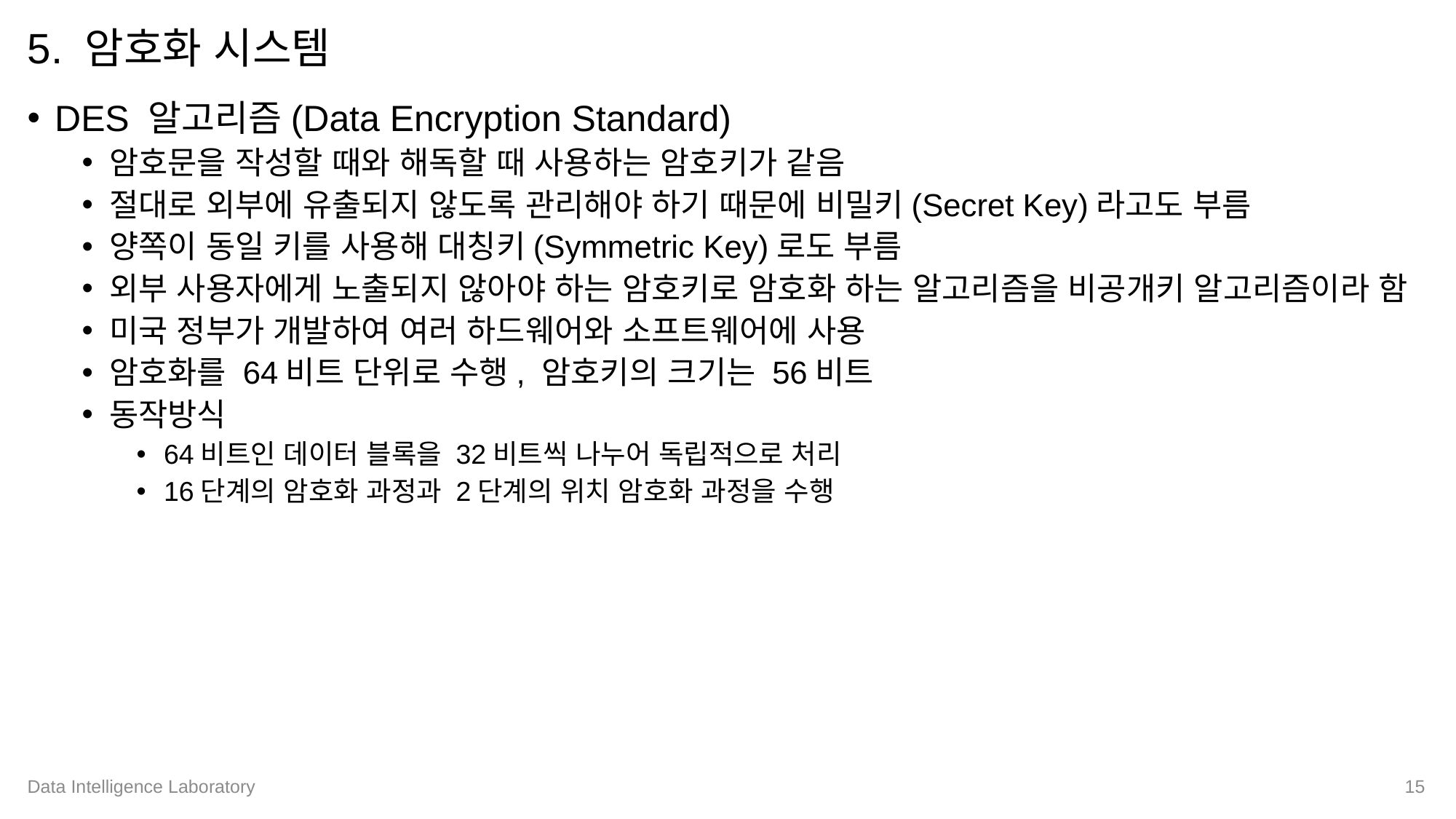

# 5. 암호화 시스템
DES 알고리즘(Data Encryption Standard)
암호문을 작성할 때와 해독할 때 사용하는 암호키가 같음
절대로 외부에 유출되지 않도록 관리해야 하기 때문에 비밀키(Secret Key)라고도 부름
양쪽이 동일 키를 사용해 대칭키(Symmetric Key)로도 부름
외부 사용자에게 노출되지 않아야 하는 암호키로 암호화 하는 알고리즘을 비공개키 알고리즘이라 함
미국 정부가 개발하여 여러 하드웨어와 소프트웨어에 사용
암호화를 64비트 단위로 수행, 암호키의 크기는 56비트
동작방식
64비트인 데이터 블록을 32비트씩 나누어 독립적으로 처리
16단계의 암호화 과정과 2단계의 위치 암호화 과정을 수행

Data Intelligence Laboratory
15